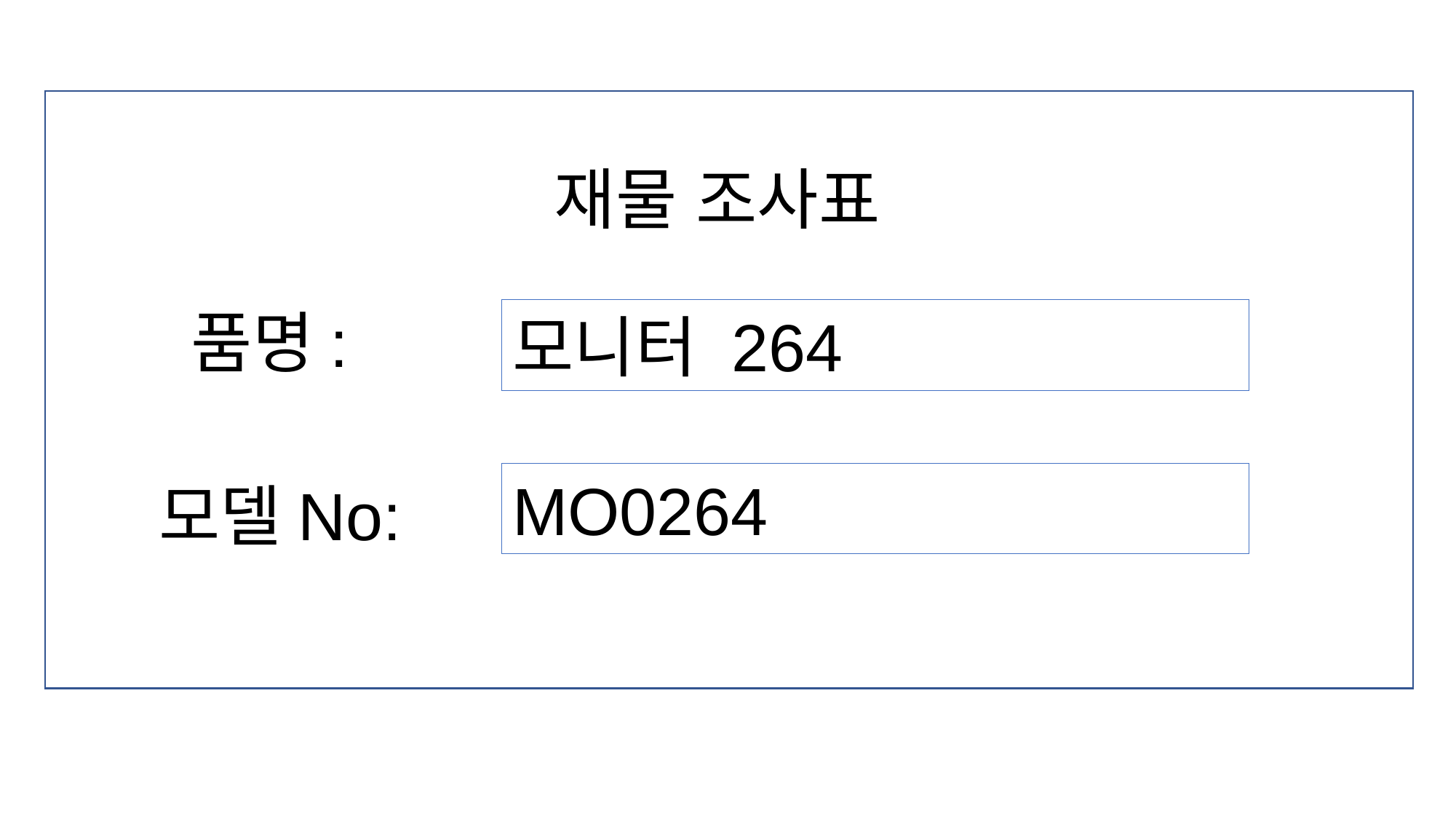

재물 조사표
품명:
모니터 264
MO0264
모델No: